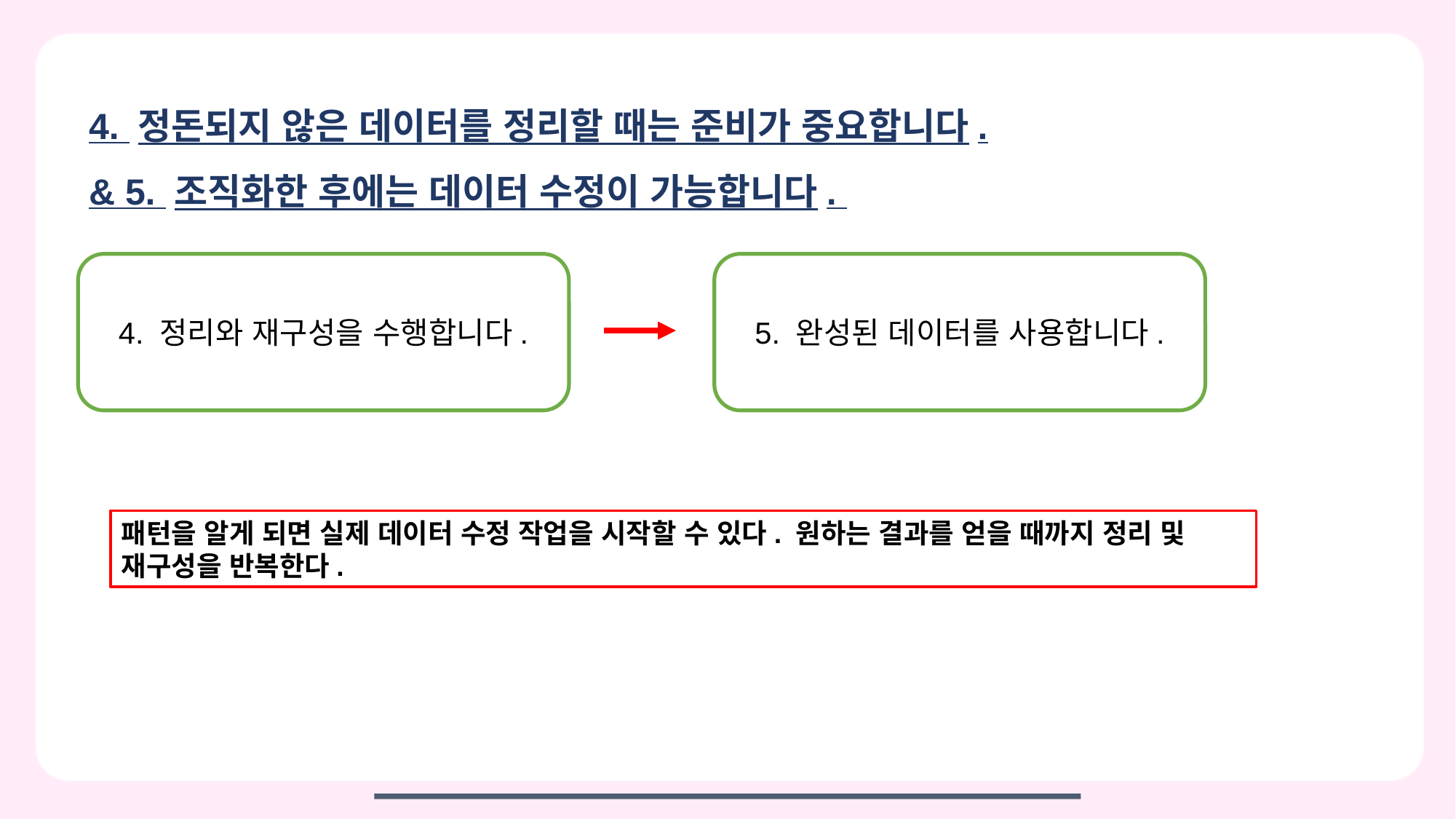

4. 정돈되지 않은 데이터를 정리할 때는 준비가 중요합니다.
& 5. 조직화한 후에는 데이터 수정이 가능합니다.
4. 정리와 재구성을 수행합니다.
5. 완성된 데이터를 사용합니다.
패턴을 알게 되면 실제 데이터 수정 작업을 시작할 수 있다. 원하는 결과를 얻을 때까지 정리 및 재구성을 반복한다.